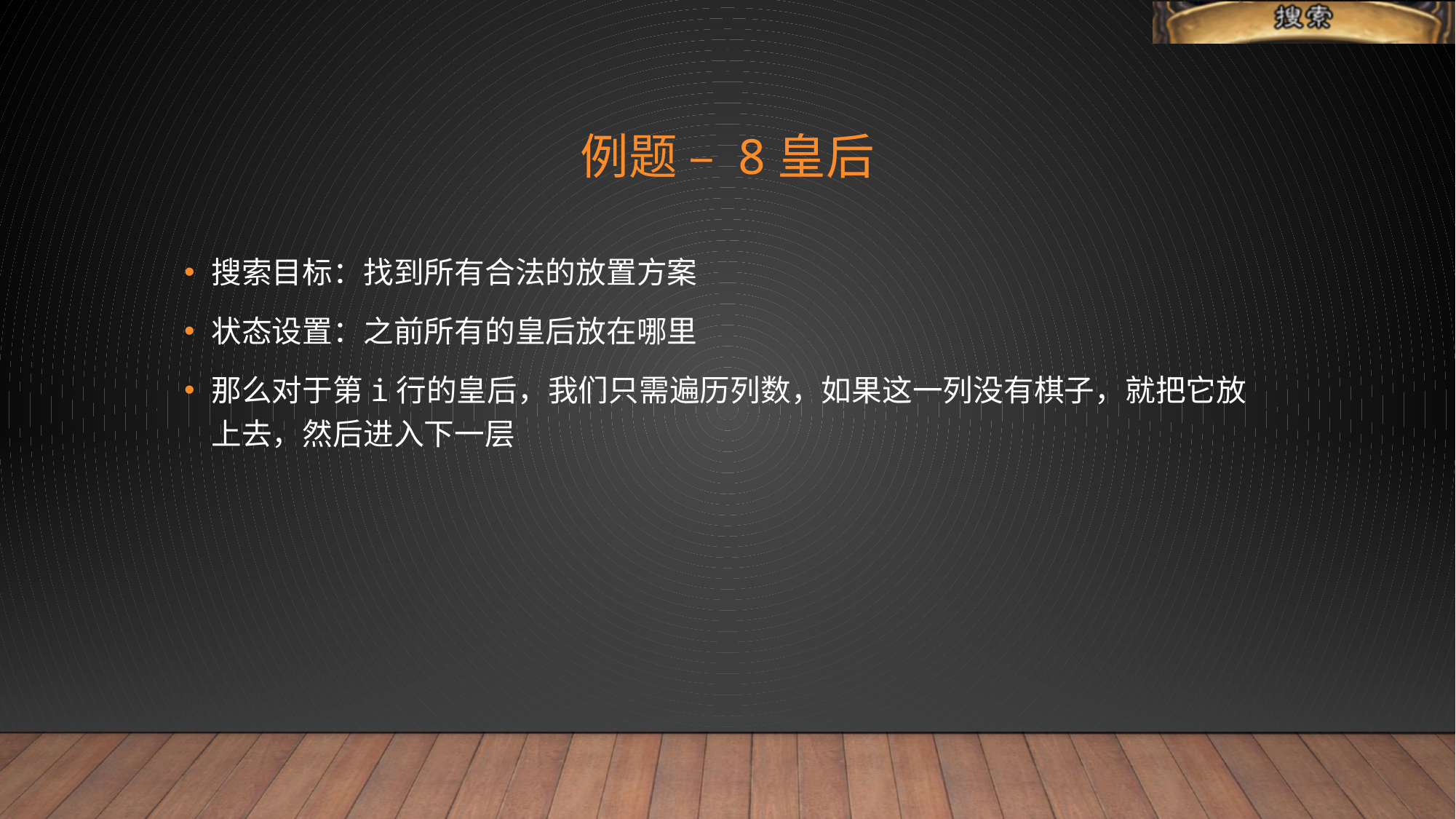

# 例题 – 8皇后
搜索目标：找到所有合法的放置方案
状态设置：之前所有的皇后放在哪里
那么对于第i行的皇后，我们只需遍历列数，如果这一列没有棋子，就把它放上去，然后进入下一层